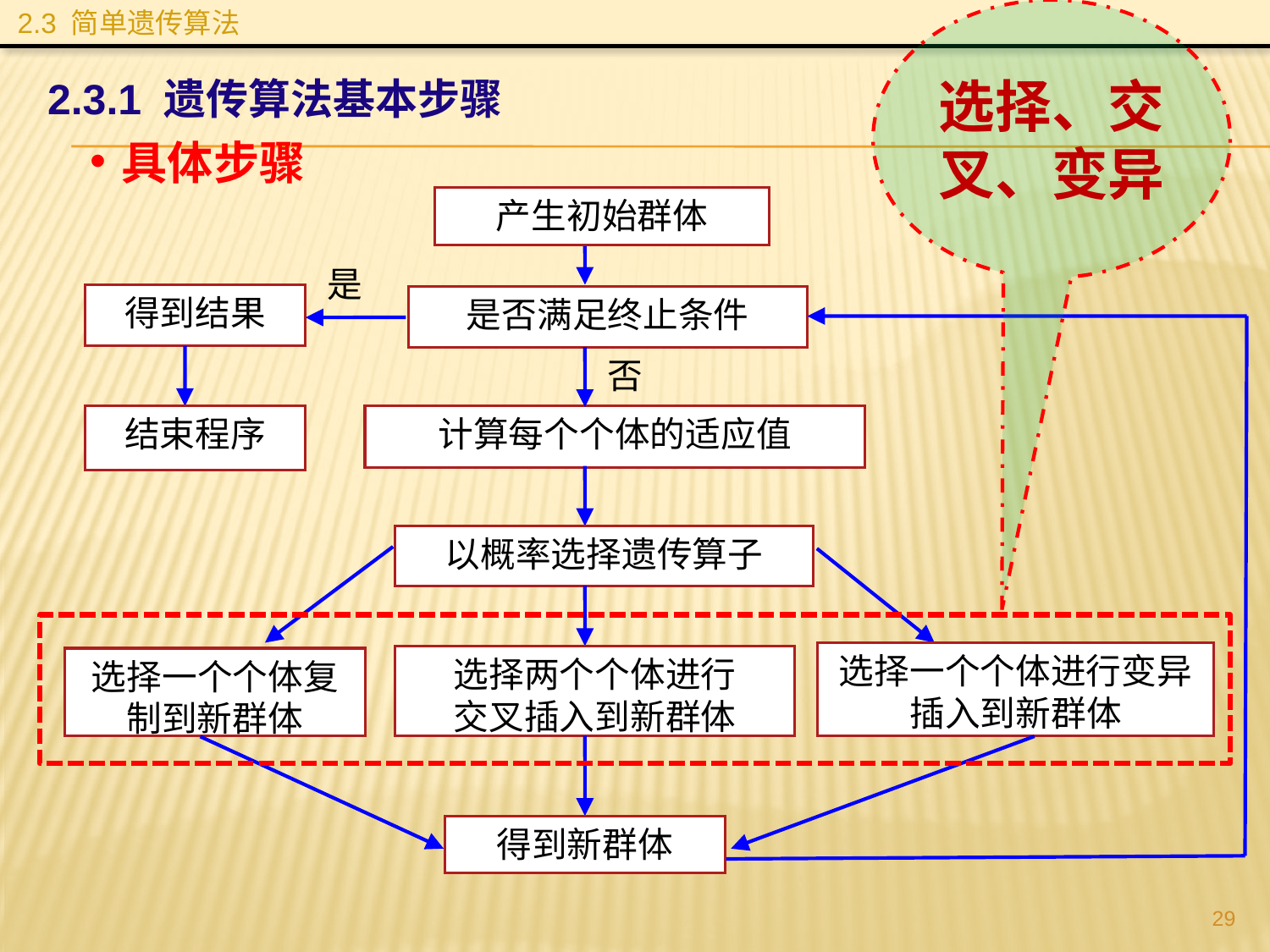

选择、交叉、变异
2.3 简单遗传算法

2.3.1 遗传算法基本步骤
具体步骤
产生初始群体

是
得到结果
是否满足终止条件

否
结束程序
计算每个个体的适应值

以概率选择遗传算子

选择一个个体进行变异插入到新群体
选择两个个体进行
交叉插入到新群体
选择一个个体复制到新群体

得到新群体

29